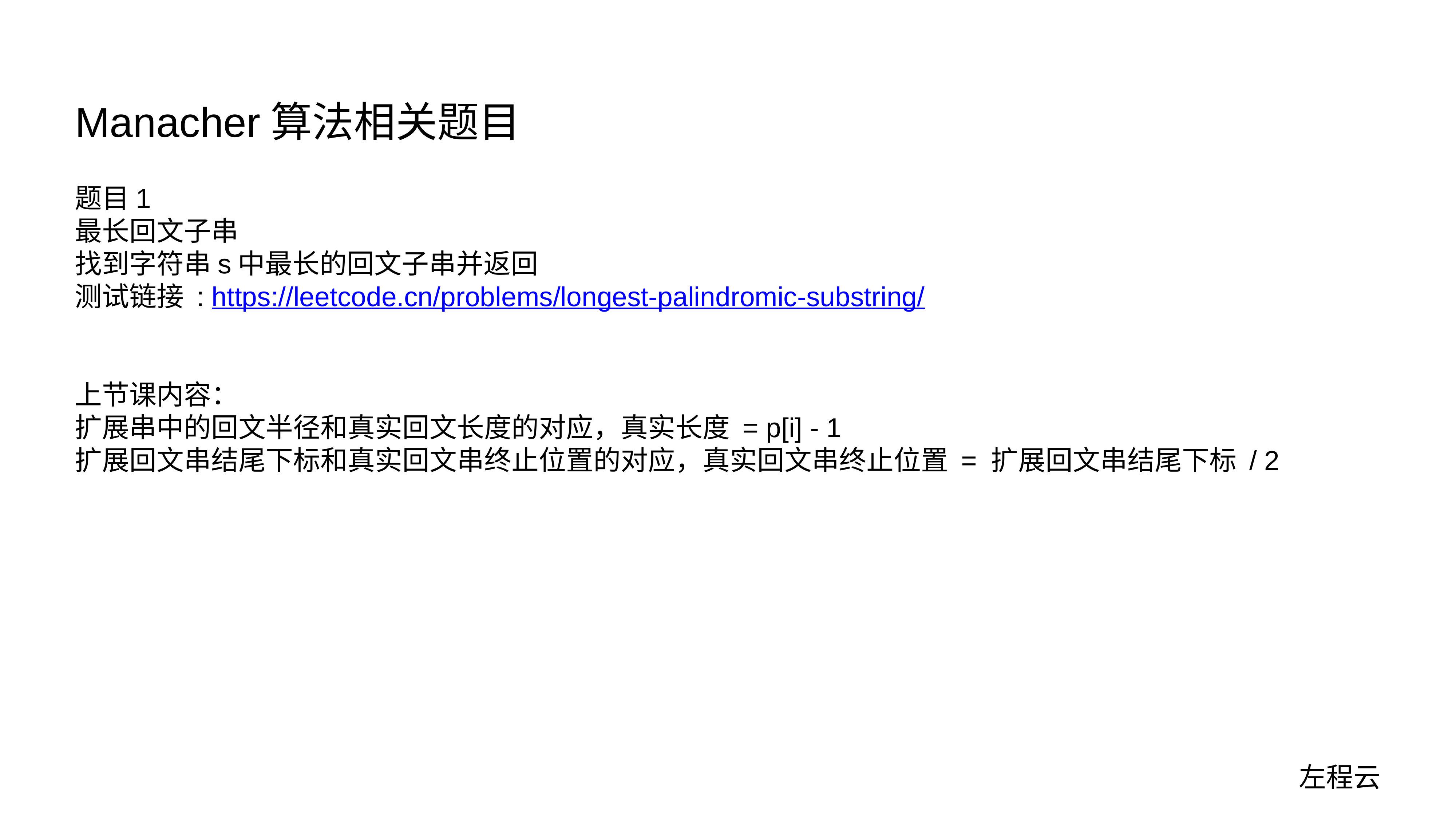

# Manacher算法相关题目
题目1
最长回文子串
找到字符串s中最长的回文子串并返回
测试链接 : https://leetcode.cn/problems/longest-palindromic-substring/

上节课内容：
扩展串中的回文半径和真实回文长度的对应，真实长度 = p[i] - 1
扩展回文串结尾下标和真实回文串终止位置的对应，真实回文串终止位置 = 扩展回文串结尾下标 / 2
左程云